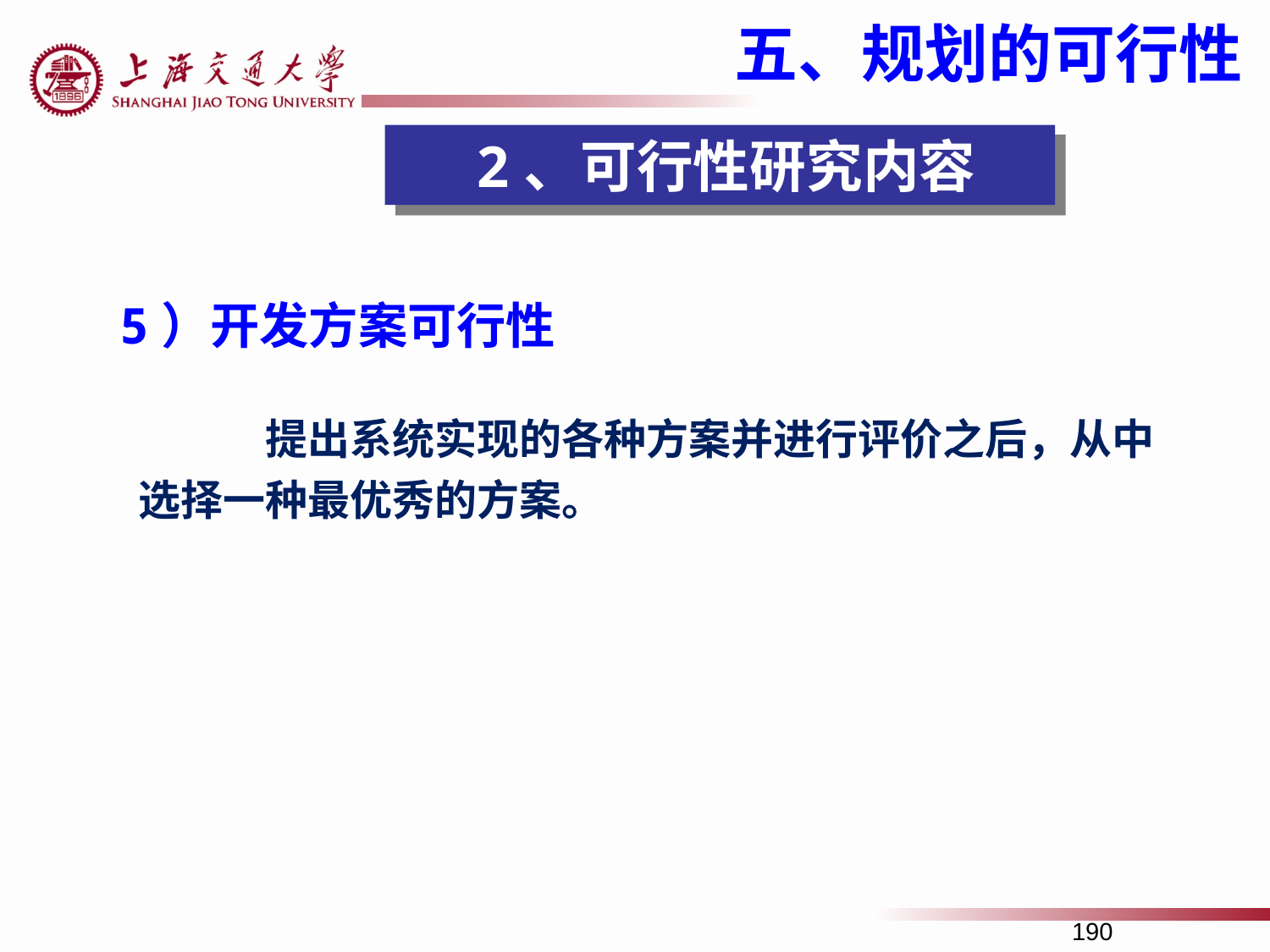

五、规划的可行性
2、可行性研究内容
5）开发方案可行性
		提出系统实现的各种方案并进行评价之后，从中选择一种最优秀的方案。

190